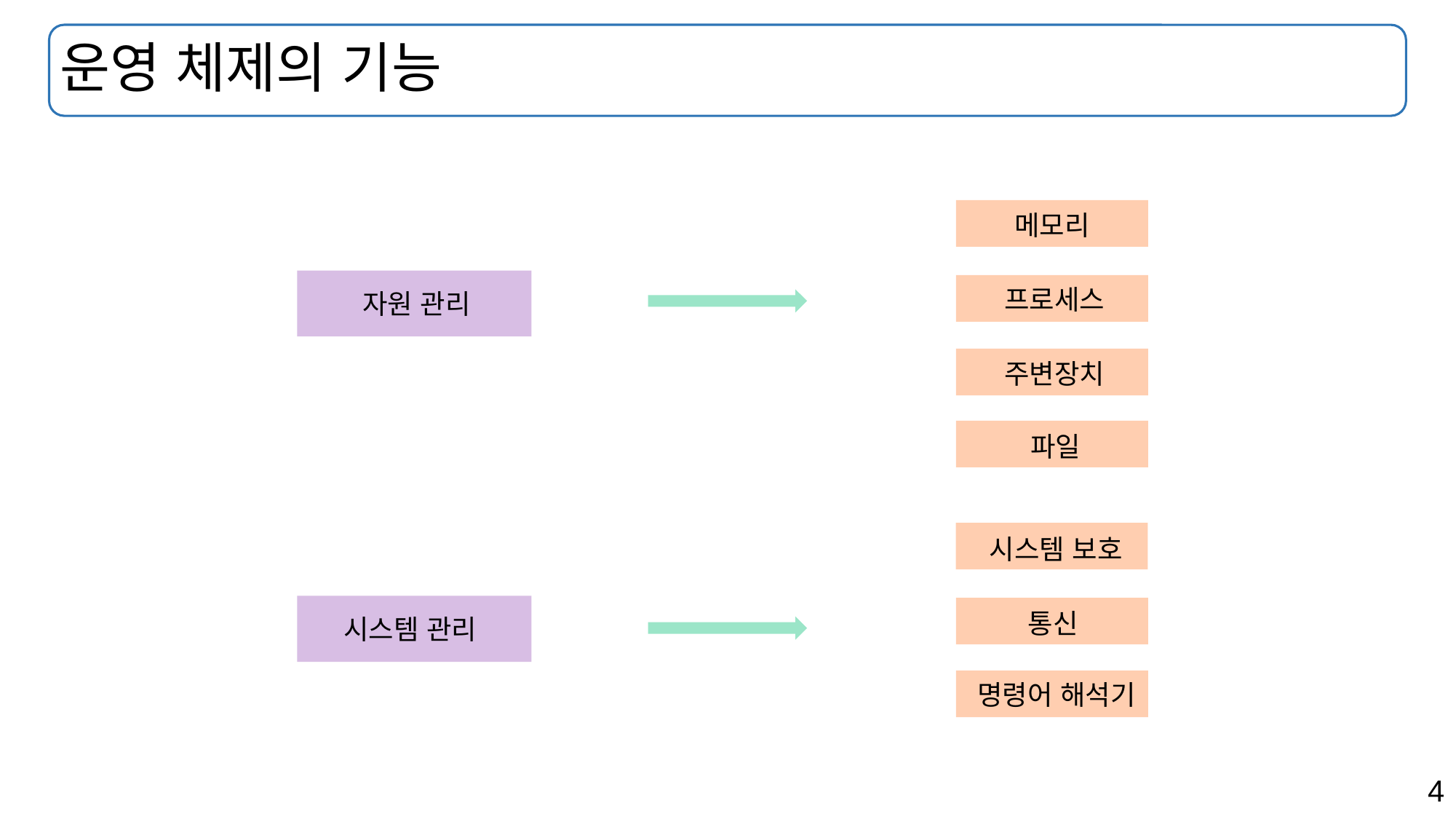

# 운영 체제의 기능

메모리

프로세스
자원 관리

주변장치
파일
시스템 보호
통신
시스템 관리

명령어 해석기